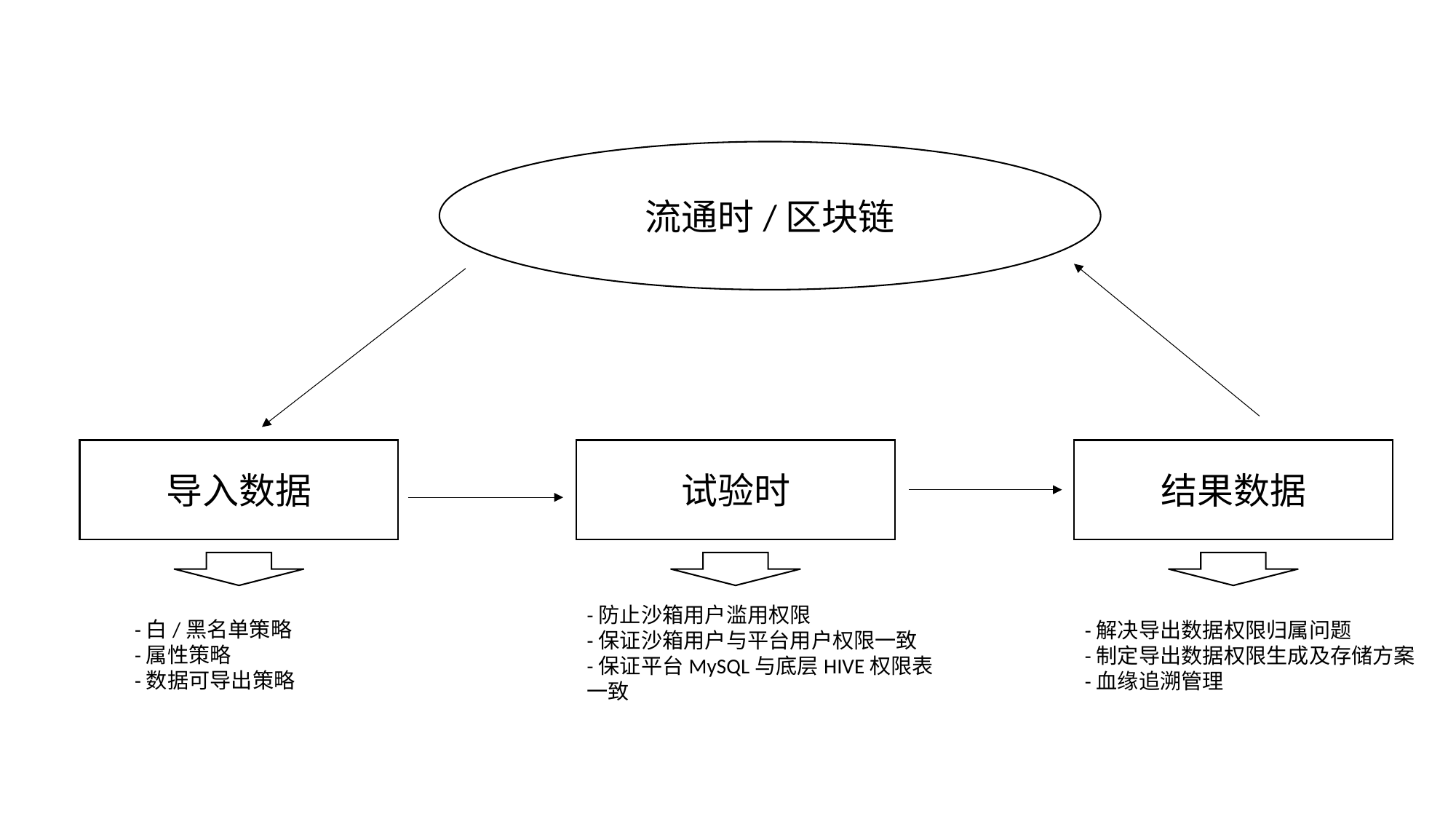

流通时/区块链
导入数据
试验时
结果数据

-白/黑名单策略
-属性策略
-数据可导出策略

-解决导出数据权限归属问题
-制定导出数据权限生成及存储方案
-血缘追溯管理
-防止沙箱用户滥用权限
-保证沙箱用户与平台用户权限一致
-保证平台MySQL与底层HIVE权限表一致